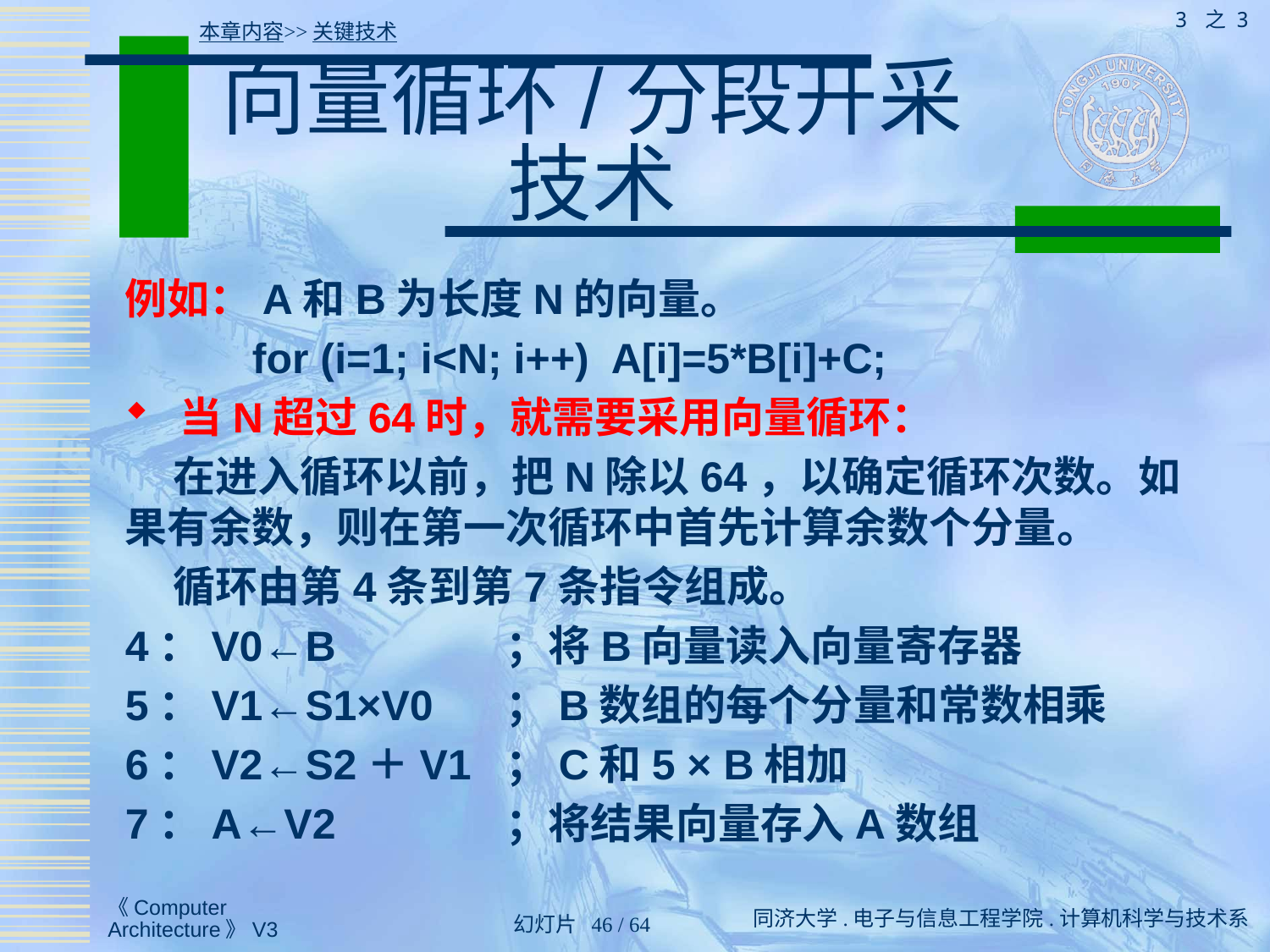

3 之 3
本章内容>>关键技术
# 向量循环/分段开采 技术
例如：A和B为长度N的向量。
	for (i=1; i<N; i++)  A[i]=5*B[i]+C;
  当N超过64时，就需要采用向量循环：
    在进入循环以前，把N除以64，以确定循环次数。如果有余数，则在第一次循环中首先计算余数个分量。
    循环由第4条到第7条指令组成。
4：V0←B  		；将B向量读入向量寄存器
5：V1←S1×V0 	；B数组的每个分量和常数相乘
6：V2←S2＋V1 	；C和5 × B相加
7：A←V2		；将结果向量存入A数组